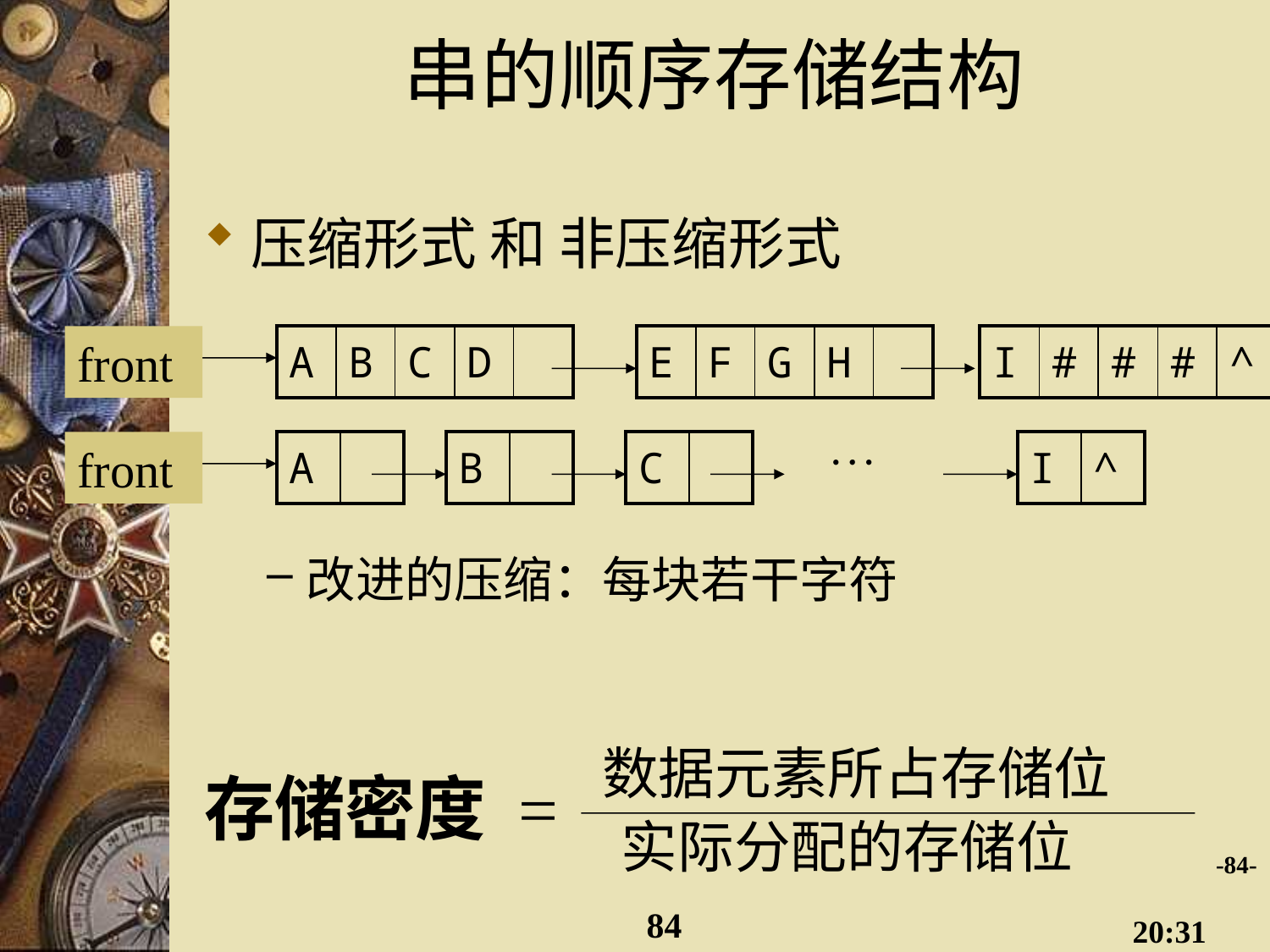

# 串的顺序存储结构
压缩形式 和 非压缩形式

改进的压缩：每块若干字符
front
| A | B | C | D |  |
| --- | --- | --- | --- | --- |
| E | F | G | H |  |
| --- | --- | --- | --- | --- |
| I | # | # | # | ^ |
| --- | --- | --- | --- | --- |

…
front
| A |  |
| --- | --- |
| B |  |
| --- | --- |
| C |  |
| --- | --- |
| I | ^ |
| --- | --- |

数据元素所占存储位
存储密度 =
实际分配的存储位

-84-